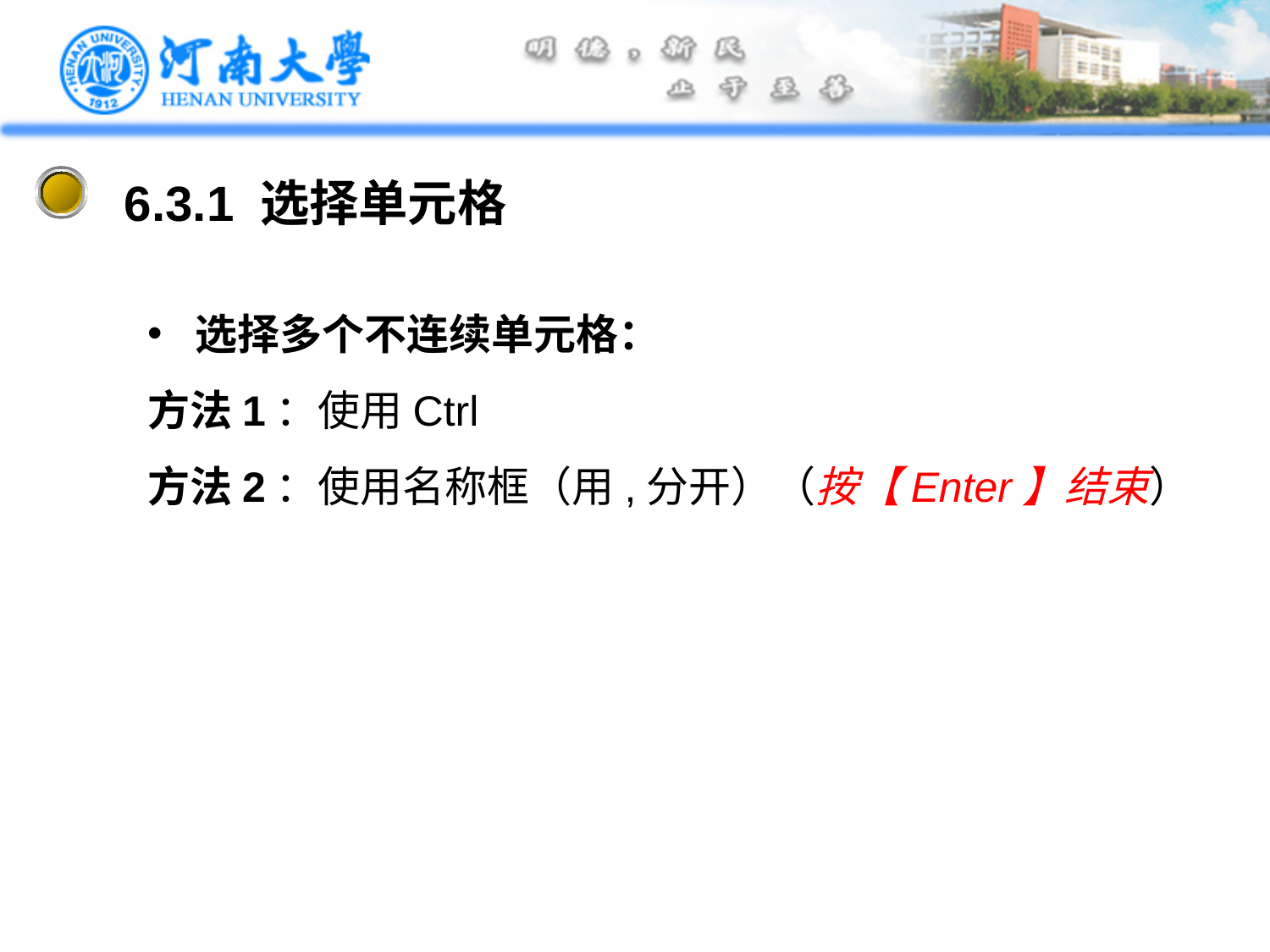

6.3.1 选择单元格

选择多个不连续单元格：
方法1：使用Ctrl
方法2：使用名称框（用,分开）（按【Enter】结束）